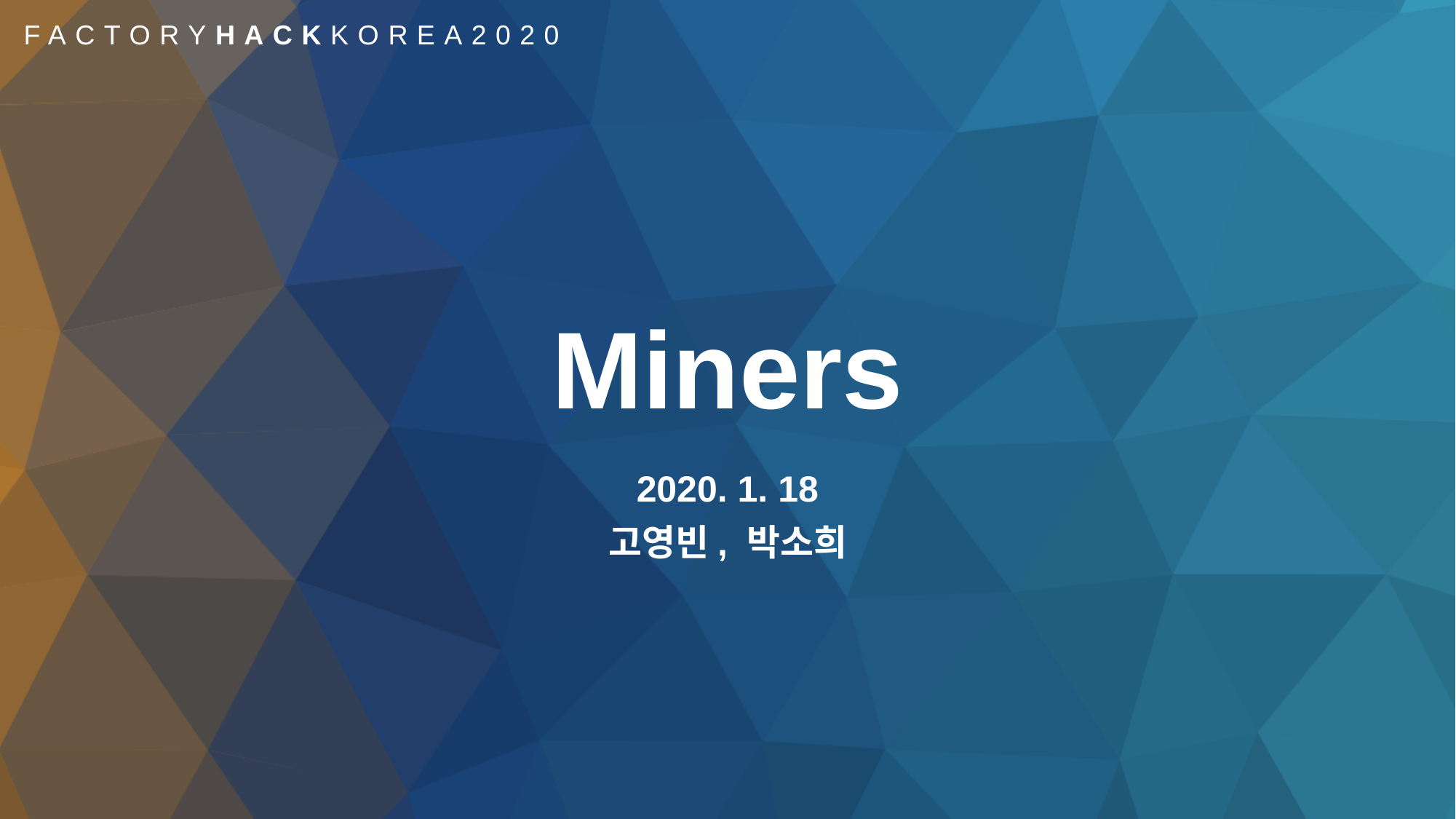

# Miners
2020. 1. 18
고영빈, 박소희